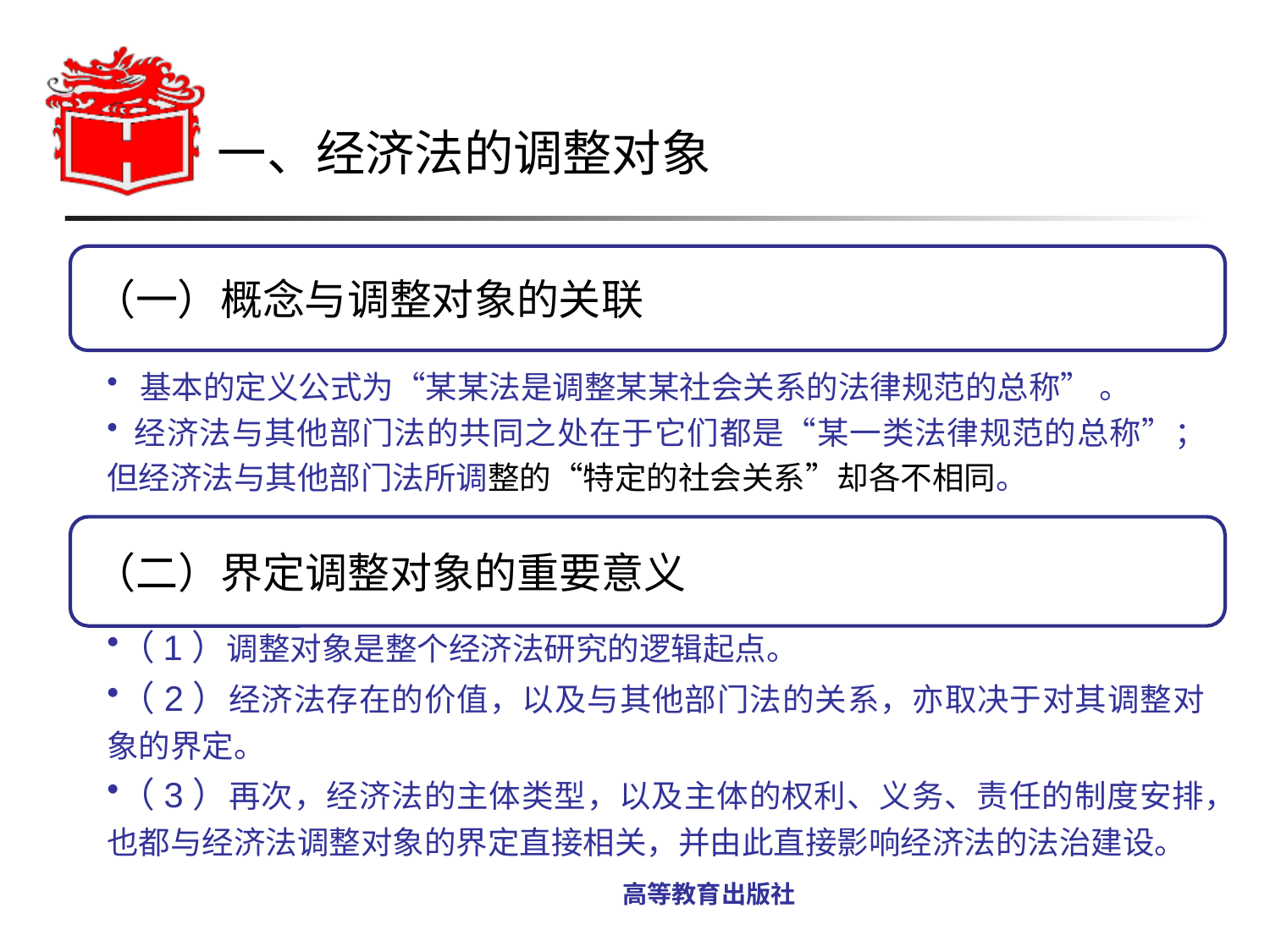

一、经济法的调整对象

（一）概念与调整对象的关联
  基本的定义公式为“某某法是调整某某社会关系的法律规范的总称” 。
 经济法与其他部门法的共同之处在于它们都是“某一类法律规范的总称”；但经济法与其他部门法所调整的“特定的社会关系”却各不相同。
（二）界定调整对象的重要意义
（1）调整对象是整个经济法研究的逻辑起点。
（2）经济法存在的价值，以及与其他部门法的关系，亦取决于对其调整对象的界定。
（3）再次，经济法的主体类型，以及主体的权利、义务、责任的制度安排，也都与经济法调整对象的界定直接相关，并由此直接影响经济法的法治建设。

高等教育出版社